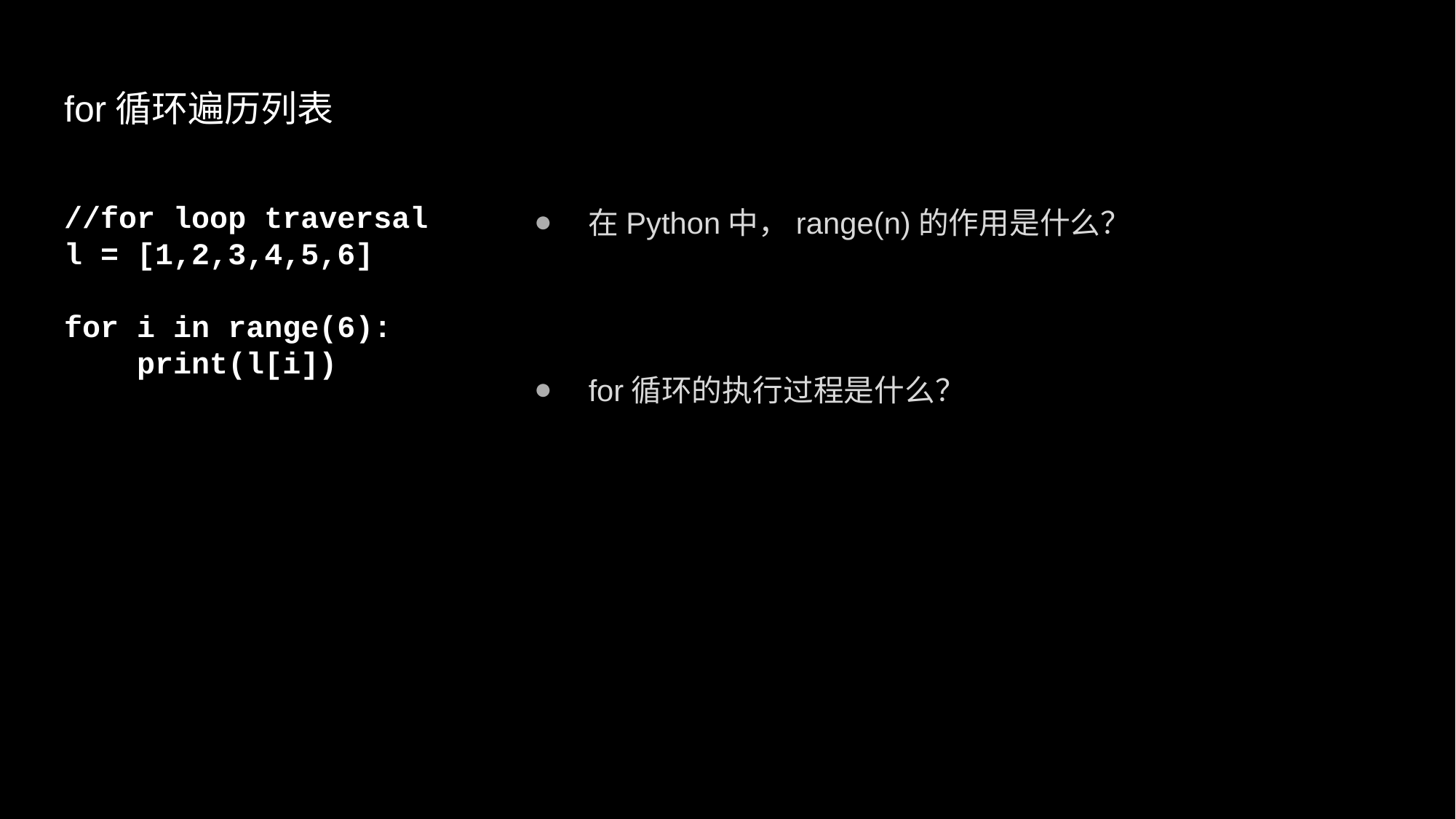

# for循环遍历列表
//for loop traversal
l = [1,2,3,4,5,6]

for i in range(6):
    print(l[i])

在Python中，range(n)的作用是什么？

for循环的执行过程是什么？